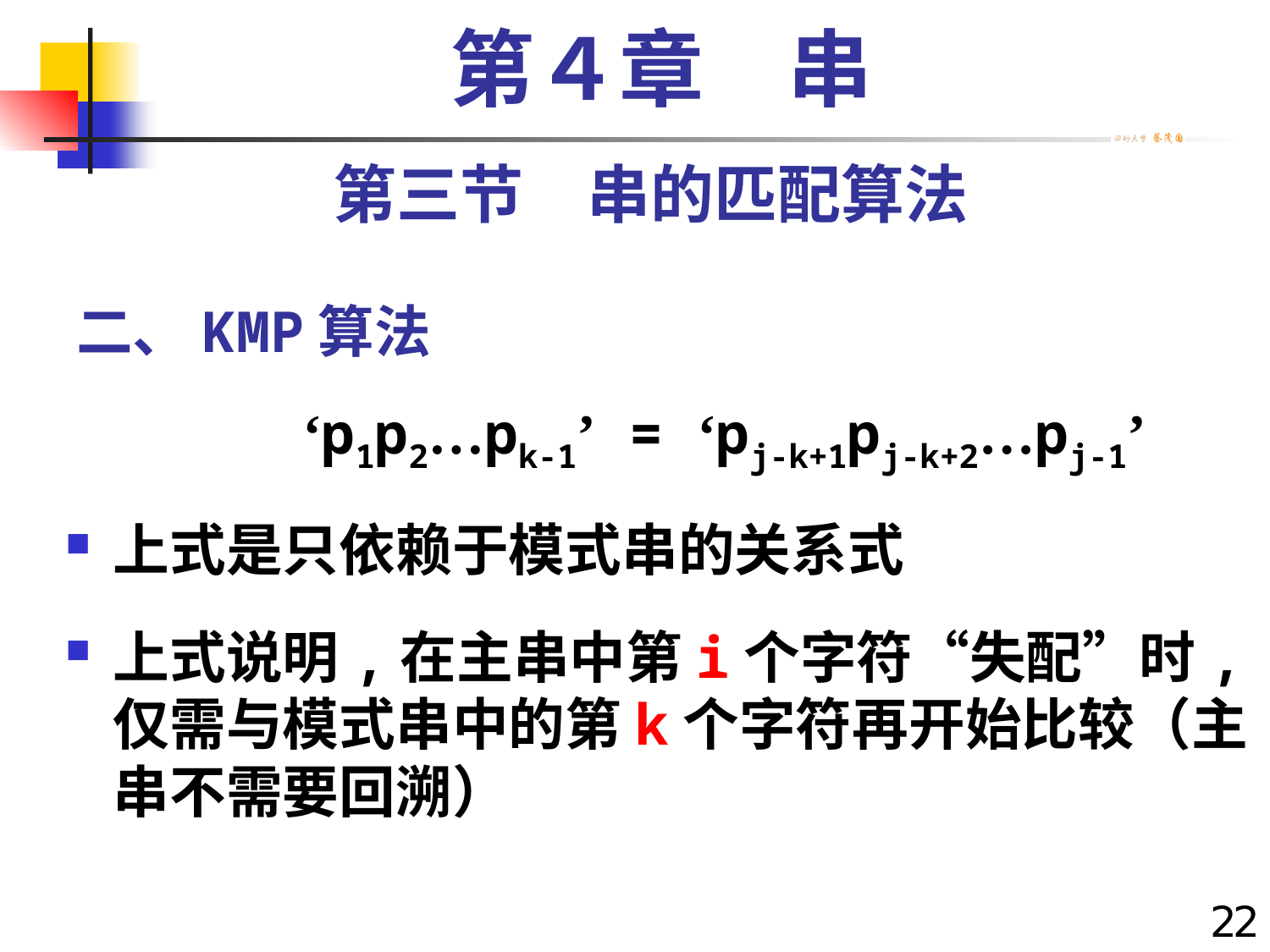

第４章　串
第三节　串的匹配算法
# 二、KMP算法
       ‘p1p2…pk-1’ = ‘pj-k+1pj-k+2…pj-1’
上式是只依赖于模式串的关系式
上式说明,在主串中第i个字符“失配”时,仅需与模式串中的第k个字符再开始比较（主串不需要回溯）
22